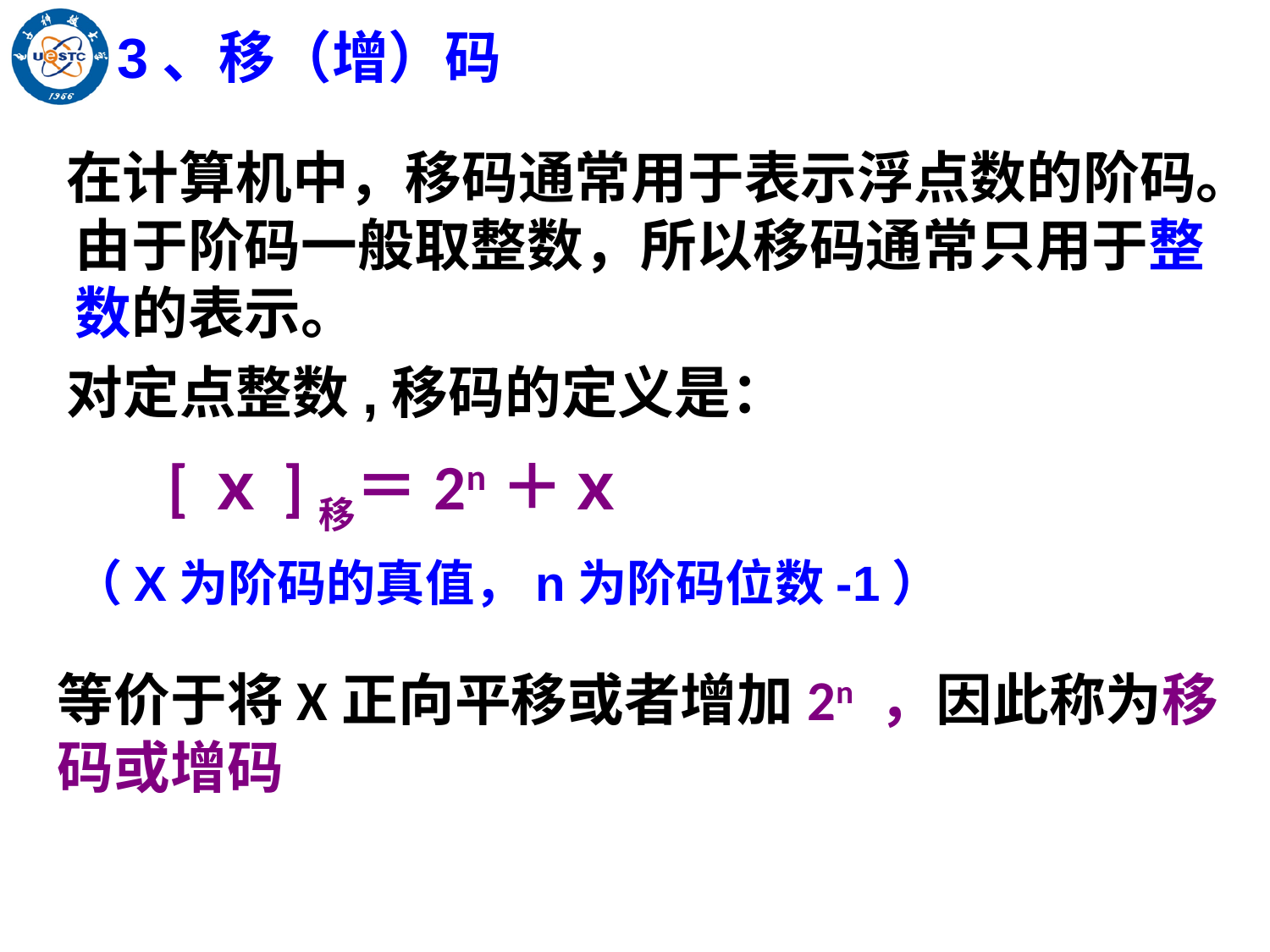

3、移（增）码
  在计算机中，移码通常用于表示浮点数的阶码。由于阶码一般取整数，所以移码通常只用于整数的表示。
  对定点整数,移码的定义是：
         [ｘ]移＝2n＋ｘ
   （X为阶码的真值，n为阶码位数-1）
等价于将X正向平移或者增加2n ，因此称为移码或增码